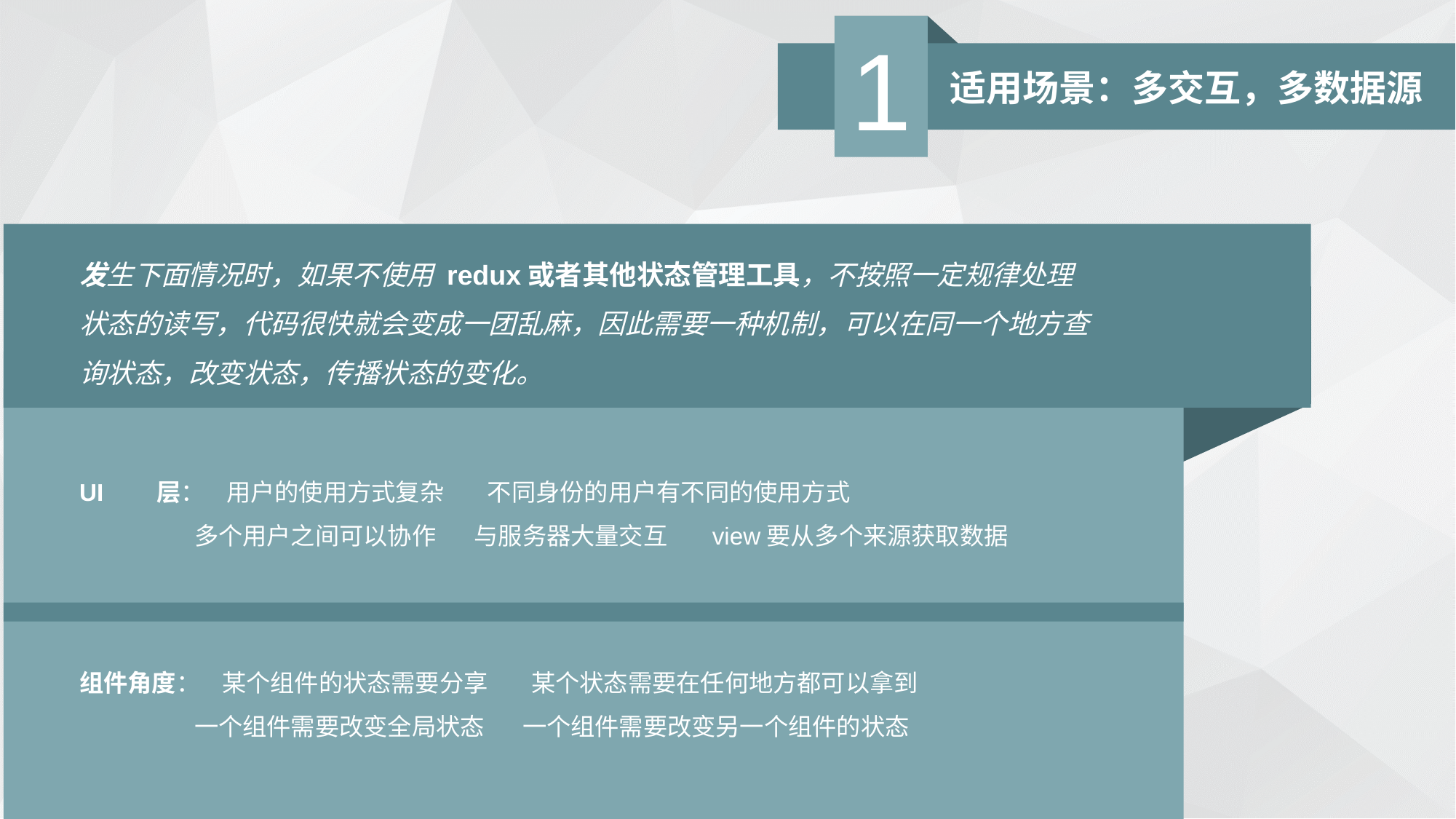

1
适用场景：多交互，多数据源

发生下面情况时，如果不使用 redux或者其他状态管理工具，不按照一定规律处理状态的读写，代码很快就会变成一团乱麻，因此需要一种机制，可以在同一个地方查询状态，改变状态，传播状态的变化。

UI       层：    用户的使用方式复杂        不同身份的用户有不同的使用方式
                    多个用户之间可以协作       与服务器大量交互       view要从多个来源获取数据

组件角度：    某个组件的状态需要分享        某个状态需要在任何地方都可以拿到
                    一个组件需要改变全局状态       一个组件需要改变另一个组件的状态